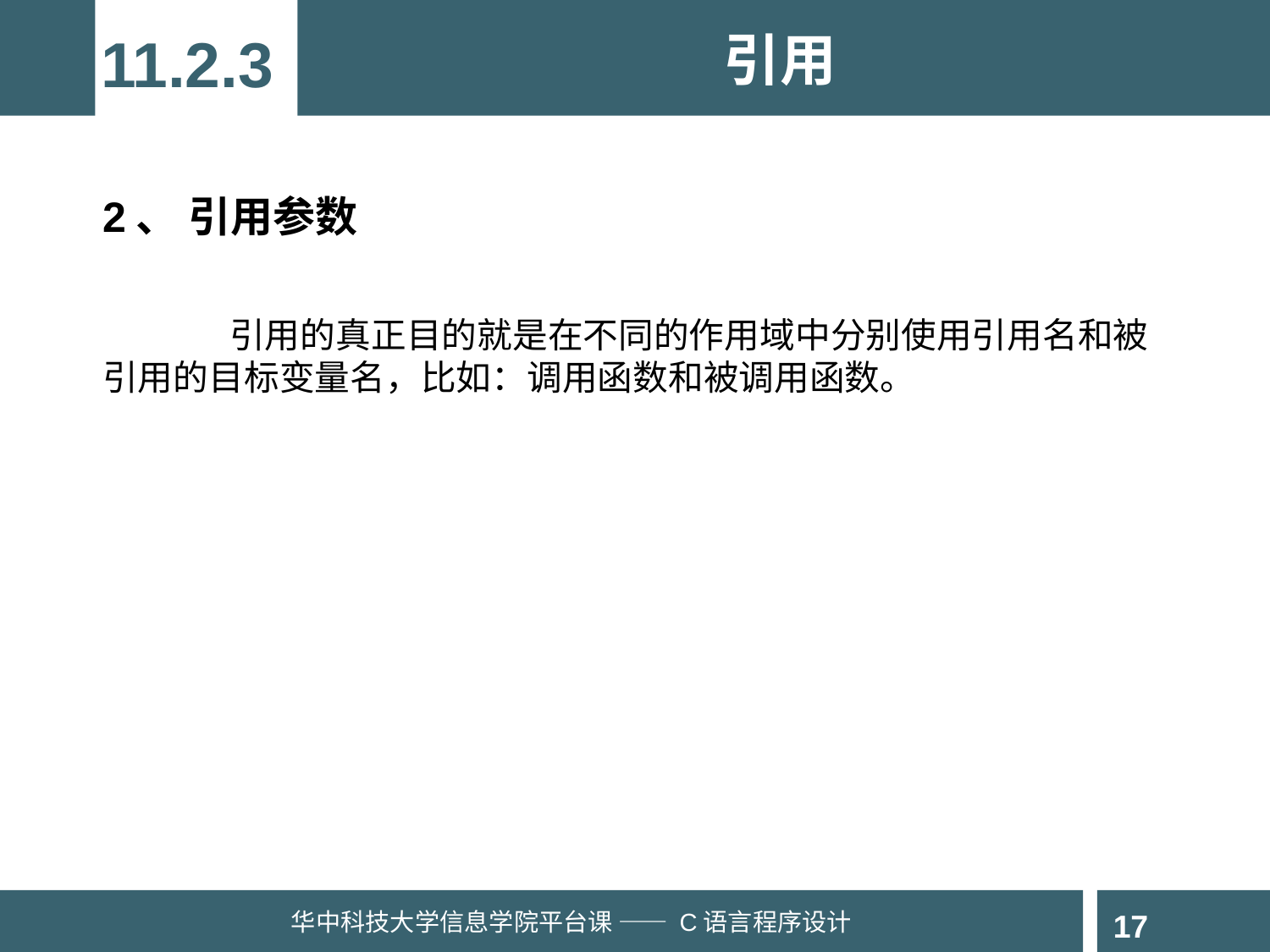

11.2.3
引用
2、 引用参数
	引用的真正目的就是在不同的作用域中分别使用引用名和被引用的目标变量名，比如：调用函数和被调用函数。